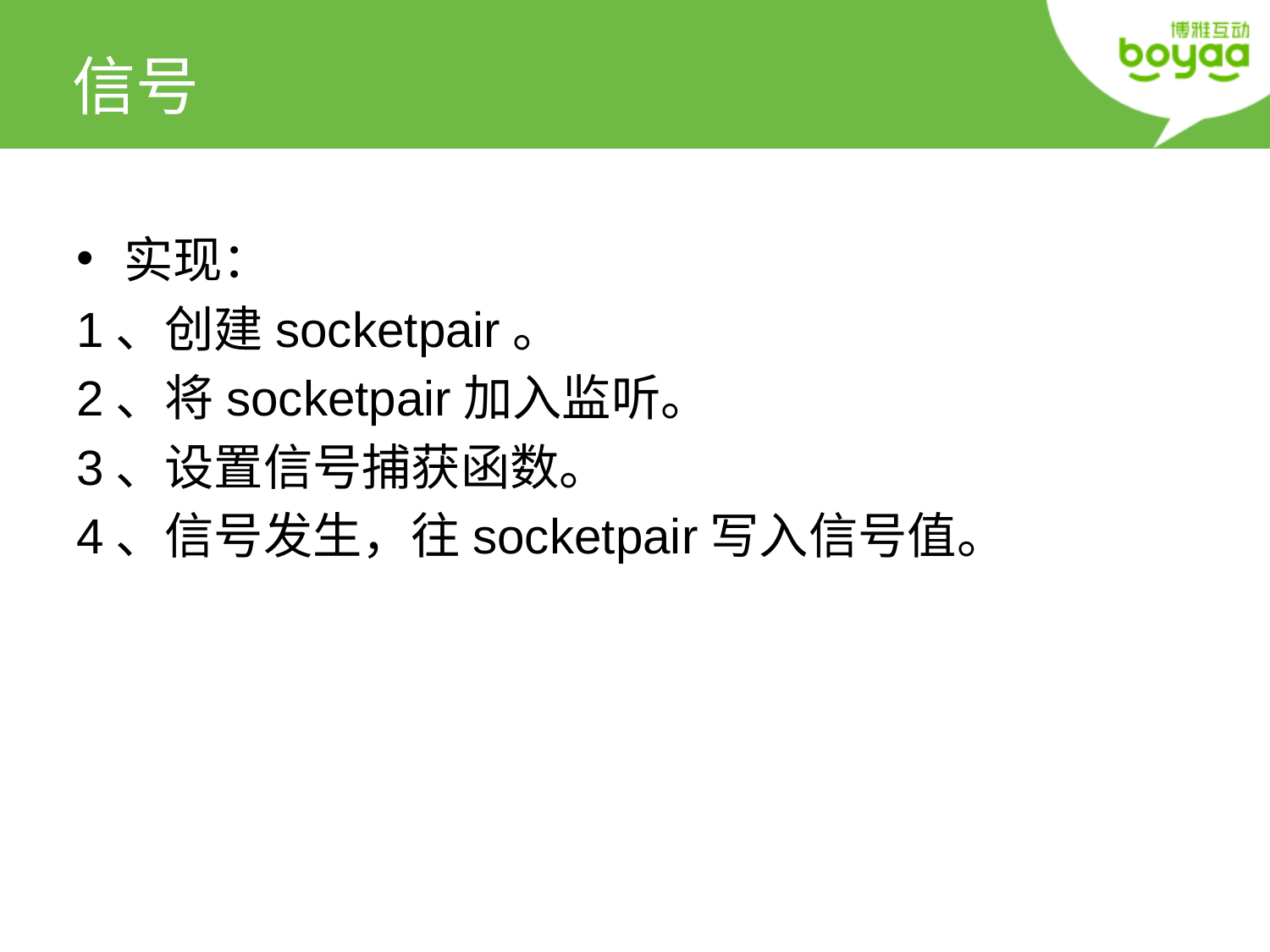

# 信号
实现：
1、创建socketpair。
2、将socketpair加入监听。
3、设置信号捕获函数。
4、信号发生，往socketpair写入信号值。